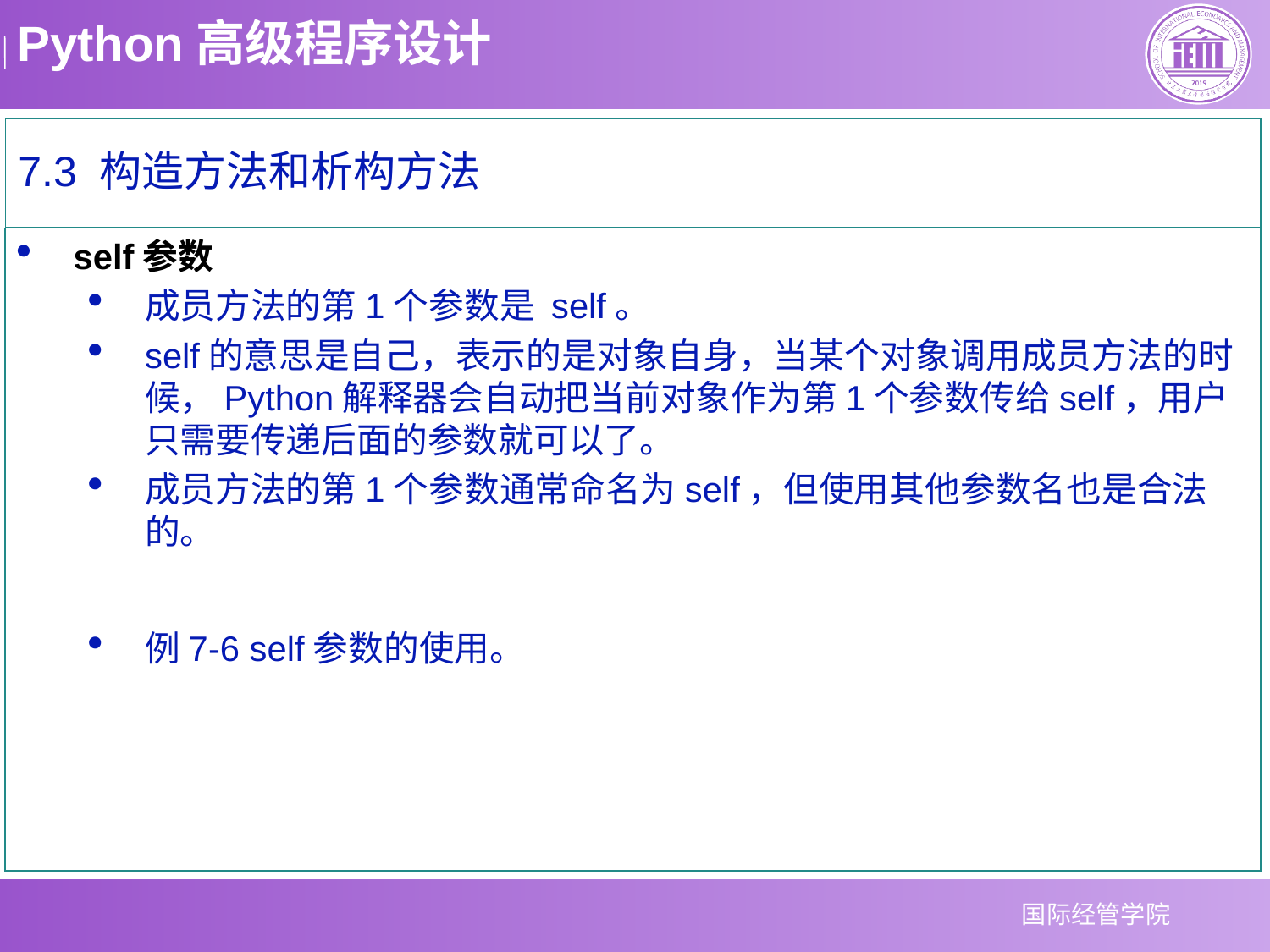

# 7.3 构造方法和析构方法
self参数
成员方法的第1个参数是 self。
self的意思是自己，表示的是对象自身，当某个对象调用成员方法的时候，Python解释器会自动把当前对象作为第1个参数传给self，用户只需要传递后面的参数就可以了。
成员方法的第1个参数通常命名为self，但使用其他参数名也是合法的。

例7-6 self参数的使用。